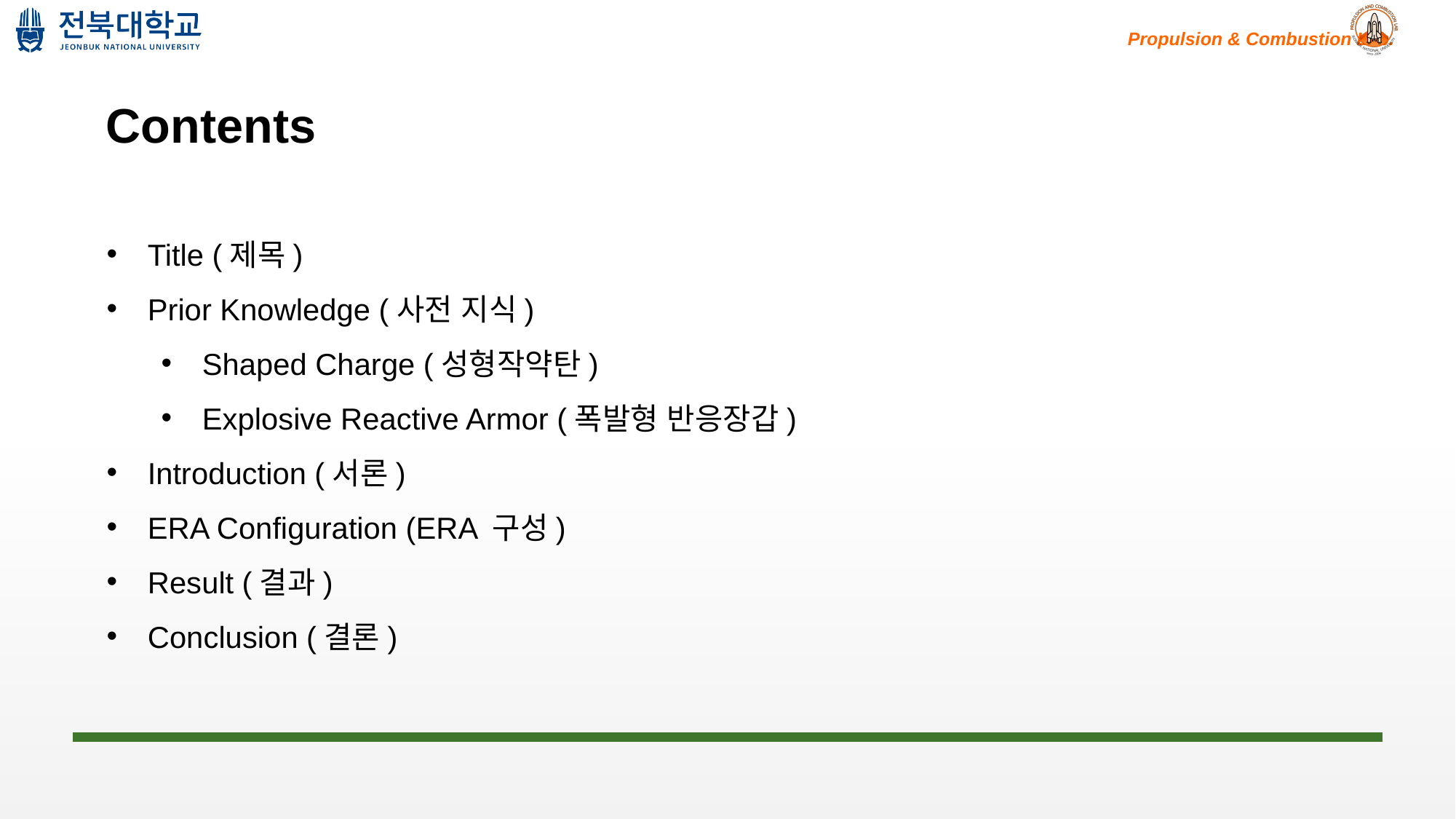

Contents
Title (제목)
Prior Knowledge (사전 지식)
Shaped Charge (성형작약탄)
Explosive Reactive Armor (폭발형 반응장갑)
Introduction (서론)
ERA Configuration (ERA 구성)
Result (결과)
Conclusion (결론)